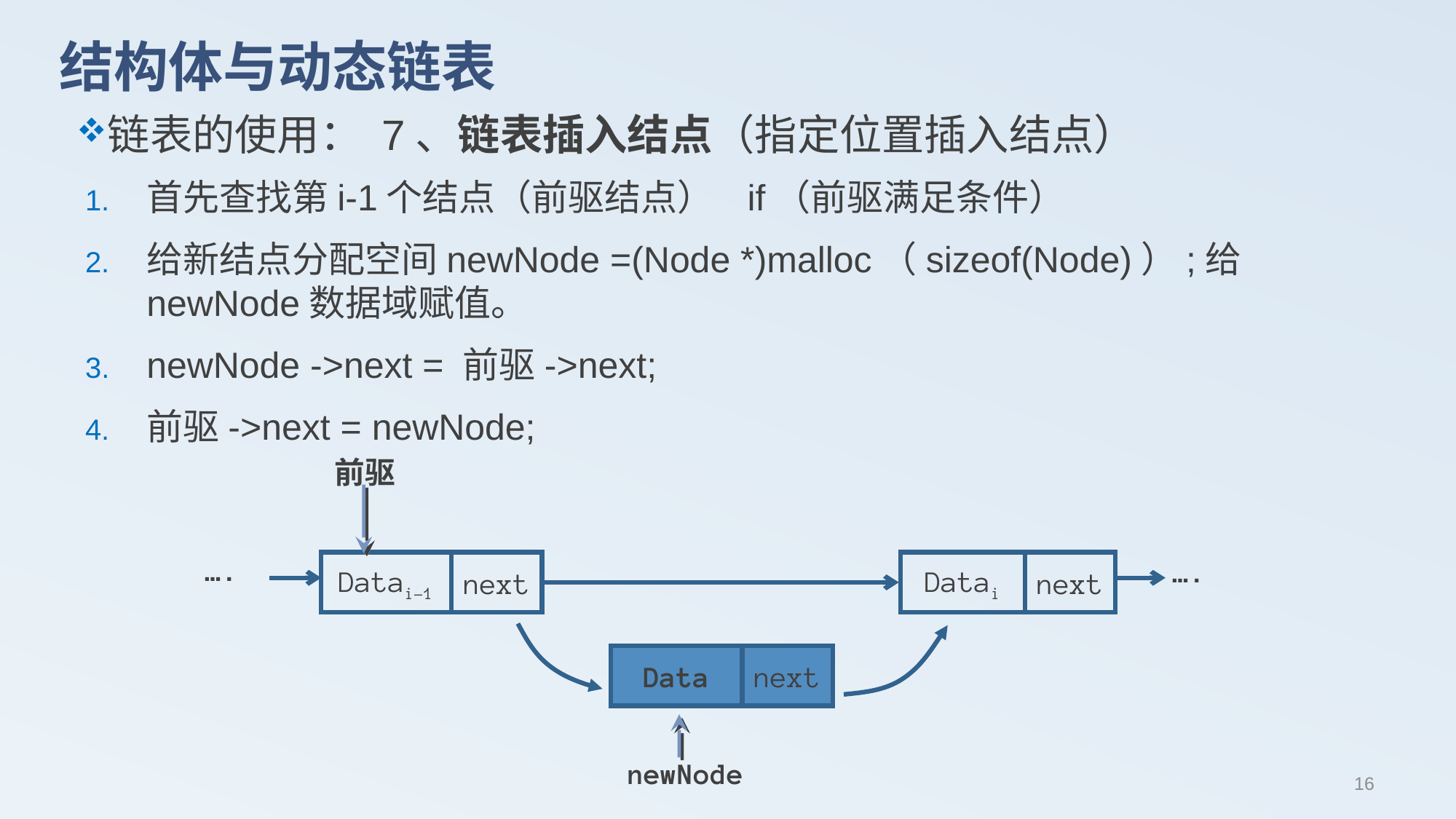

# 结构体与动态链表
链表的使用： 7、链表插入结点（指定位置插入结点）
首先查找第i-1个结点（前驱结点）   if（前驱满足条件）
给新结点分配空间newNode =(Node *)malloc（sizeof(Node)）;给newNode数据域赋值。
newNode ->next = 前驱->next;
前驱->next = newNode;
前驱

….
….
Datai-1
next
Datai
next

Data
next

newNode